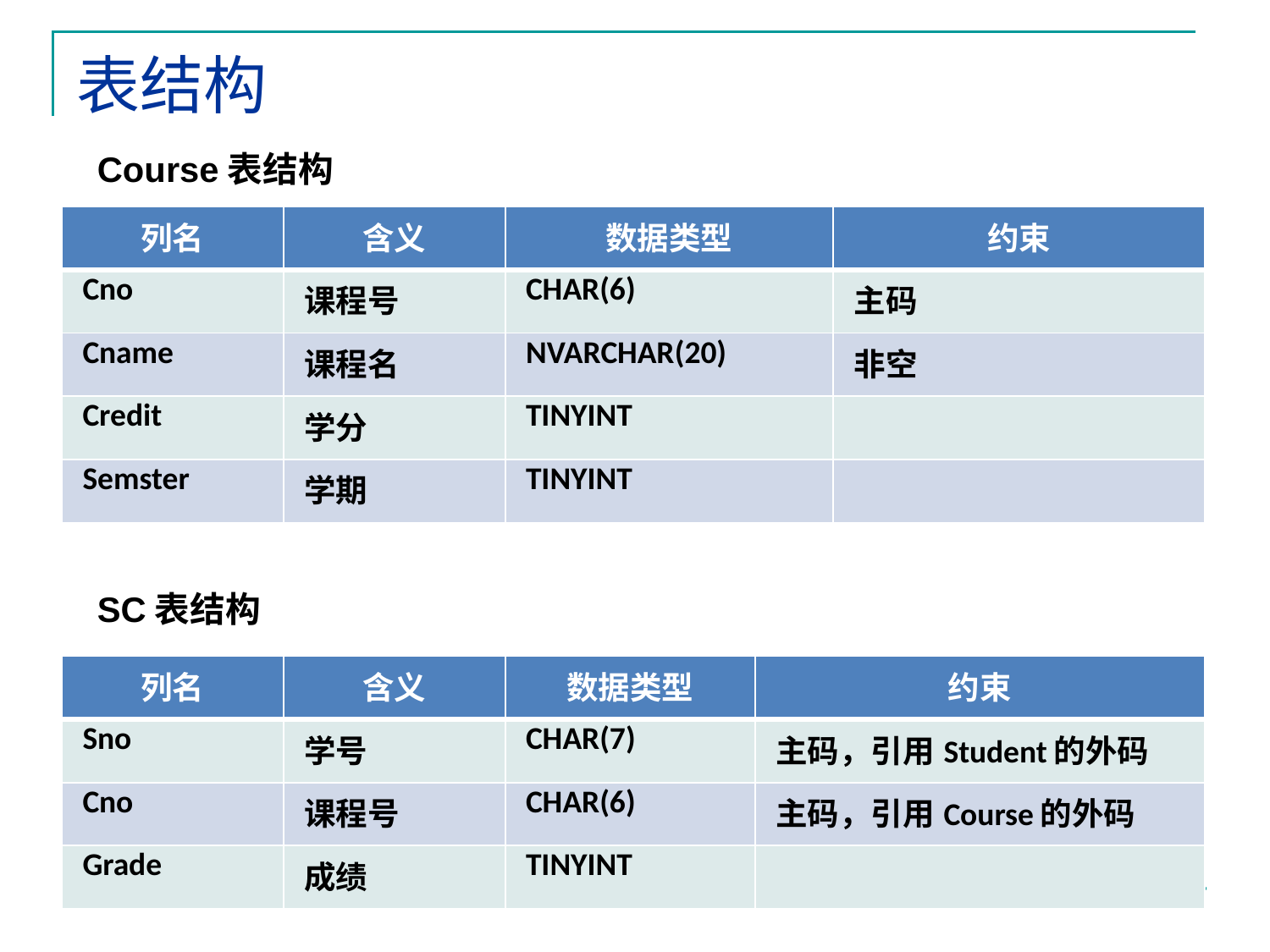

# 表结构
Course表结构
| 列名 | 含义 | 数据类型 | 约束 |
| --- | --- | --- | --- |
| Cno | 课程号 | CHAR(6) | 主码 |
| Cname | 课程名 | NVARCHAR(20) | 非空 |
| Credit | 学分 | TINYINT |  |
| Semster | 学期 | TINYINT |  |
SC表结构
| 列名 | 含义 | 数据类型 | 约束 |
| --- | --- | --- | --- |
| Sno | 学号 | CHAR(7) | 主码，引用Student的外码 |
| Cno | 课程号 | CHAR(6) | 主码，引用Course的外码 |
| Grade | 成绩 | TINYINT |  |